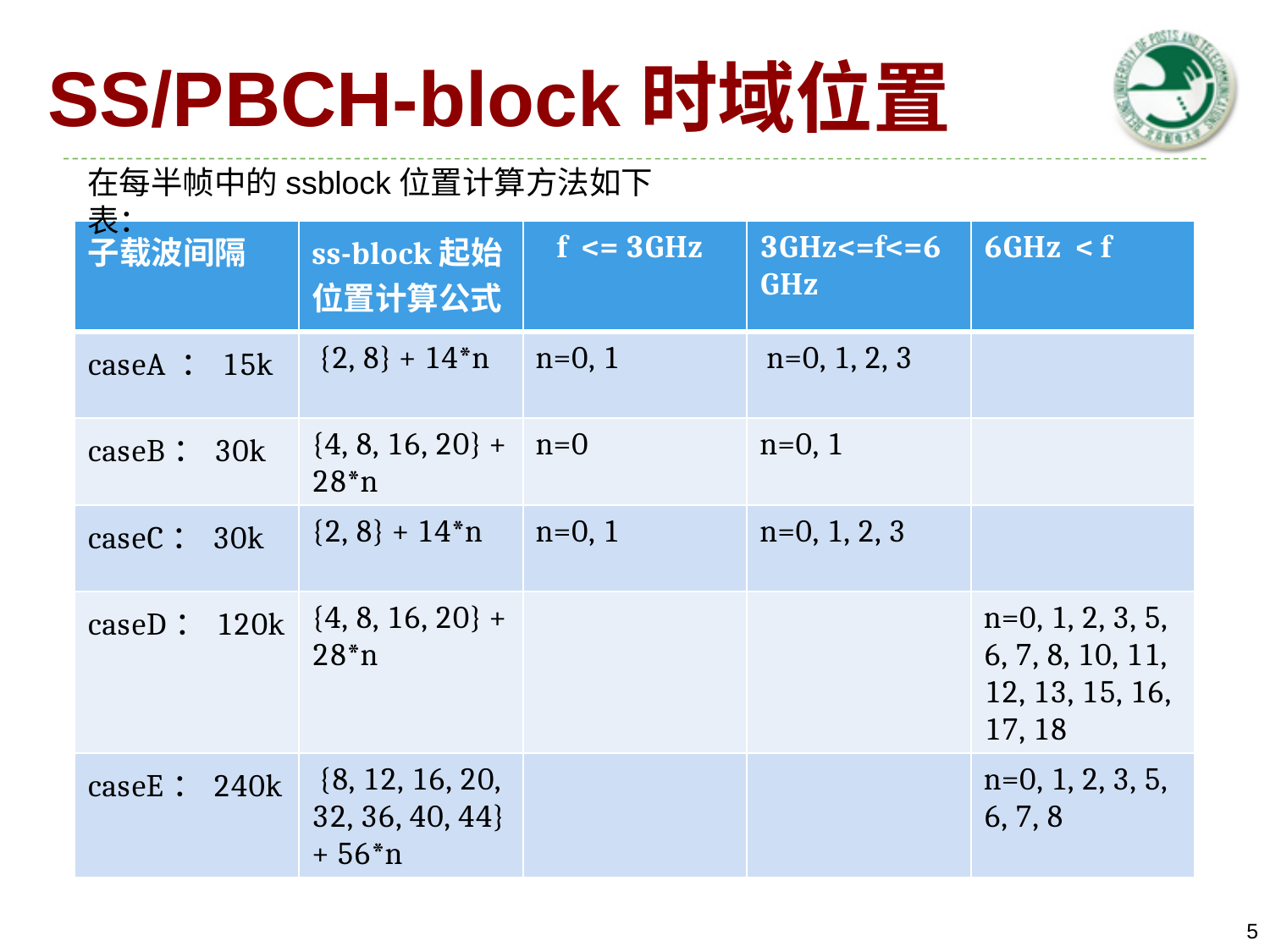

# SS/PBCH-block时域位置
在每半帧中的ssblock位置计算方法如下表：
| 子载波间隔 | ss-block起始位置计算公式 | f <= 3GHz | 3GHz<=f<=6GHz | 6GHz < f |
| --- | --- | --- | --- | --- |
| caseA ：15k | {2, 8} + 14\*n | n=0, 1 | n=0, 1, 2, 3 |  |
| caseB：30k | {4, 8, 16, 20} + 28\*n | n=0 | n=0, 1 |  |
| caseC：30k | {2, 8} + 14\*n | n=0, 1 | n=0, 1, 2, 3 |  |
| caseD：120k | {4, 8, 16, 20} + 28\*n |  |  | n=0, 1, 2, 3, 5, 6, 7, 8, 10, 11, 12, 13, 15, 16, 17, 18 |
| caseE：240k | {8, 12, 16, 20, 32, 36, 40, 44} + 56\*n |  |  | n=0, 1, 2, 3, 5, 6, 7, 8 |
5